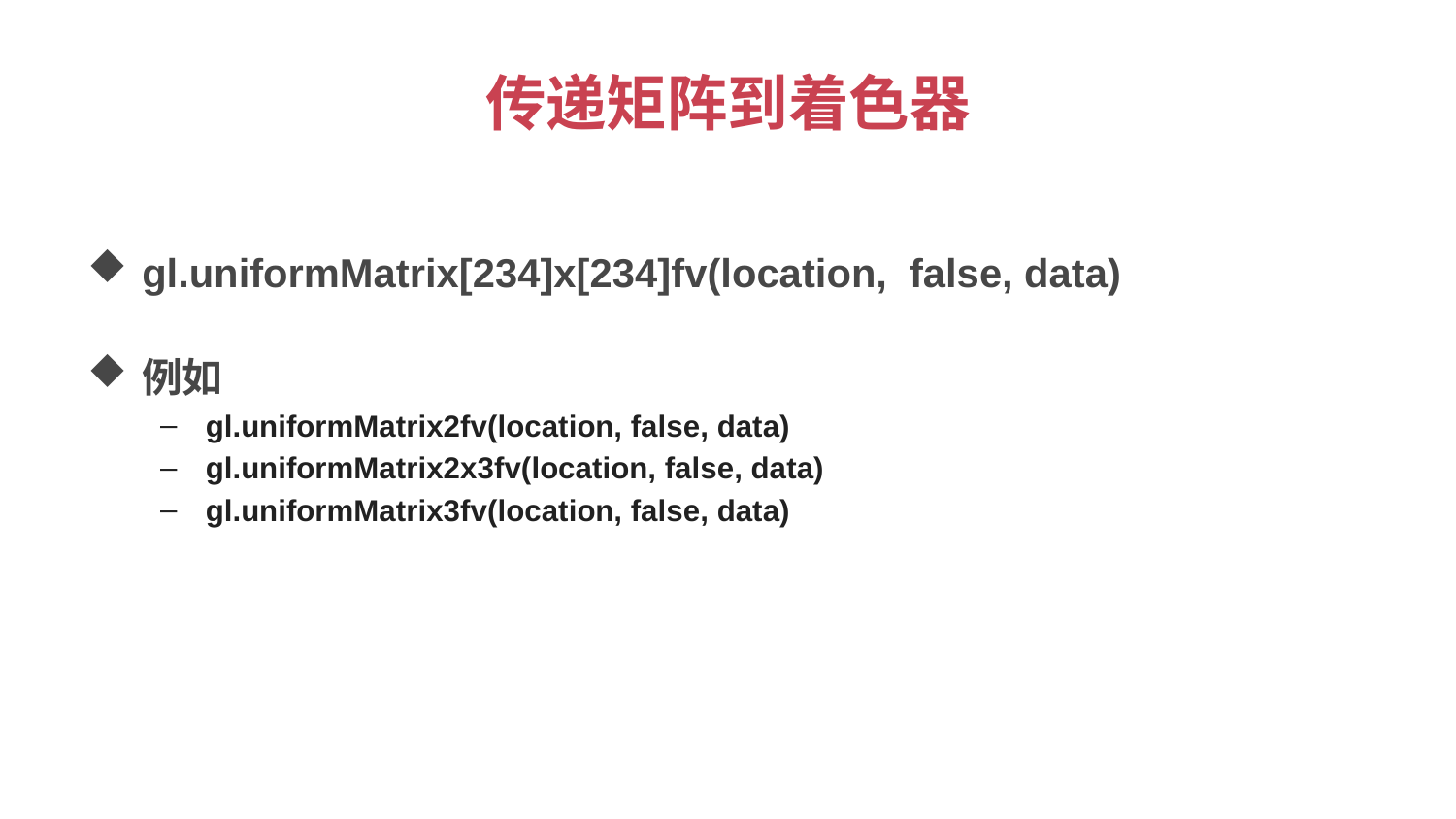

# 传递矩阵到着色器
gl.uniformMatrix[234]x[234]fv(location,  false, data)
例如
gl.uniformMatrix2fv(location, false, data)
gl.uniformMatrix2x3fv(location, false, data)
gl.uniformMatrix3fv(location, false, data)